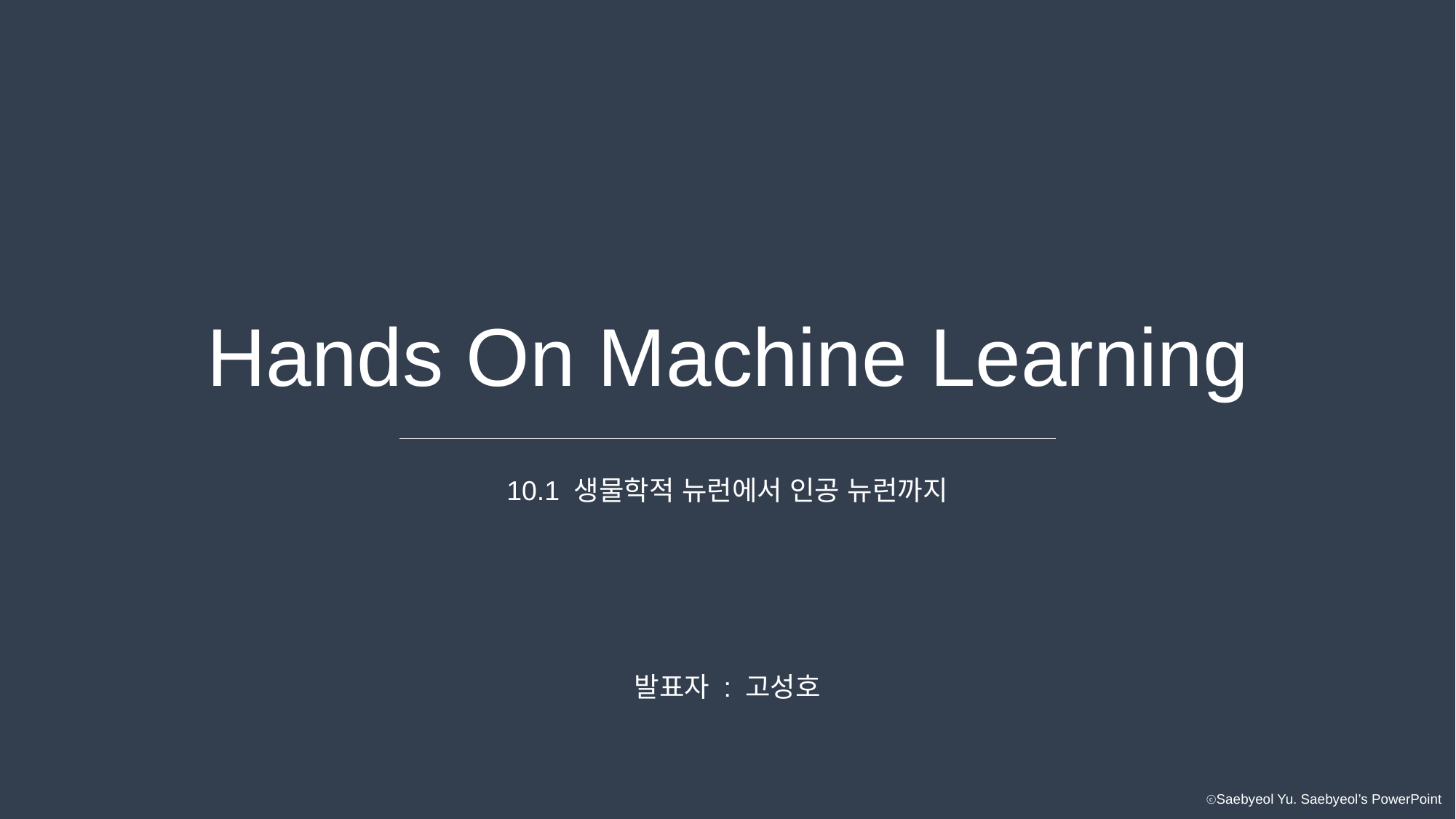

Hands On Machine Learning
10.1 생물학적 뉴런에서 인공 뉴런까지

발표자 : 고성호